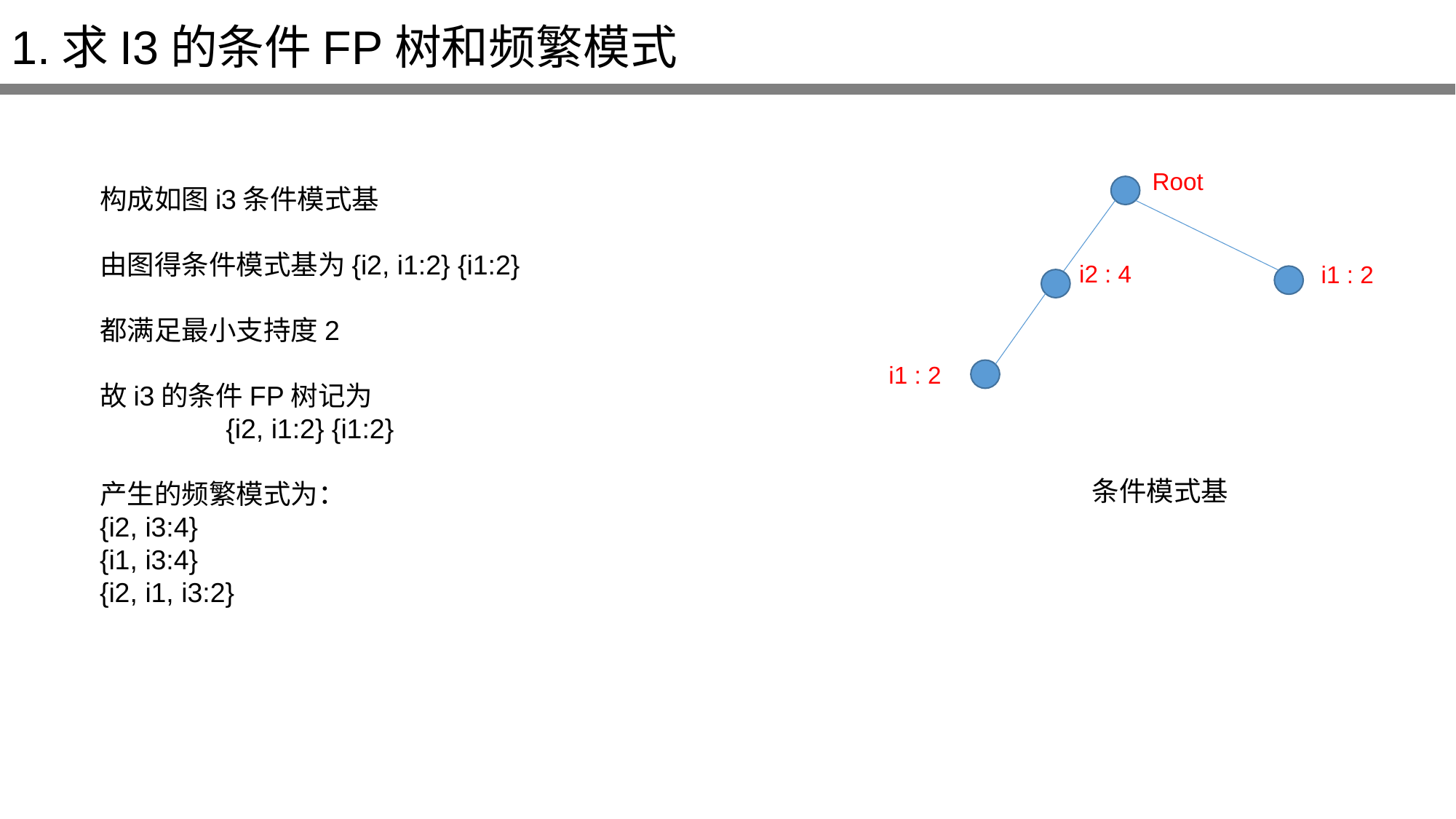

# 1.求I3的条件FP树和频繁模式

Root

i2 : 4
i1 : 2

i1 : 2

构成如图i3条件模式基

由图得条件模式基为{i2, i1:2} {i1:2}

都满足最小支持度2

故i3的条件FP树记为
{i2, i1:2} {i1:2}

产生的频繁模式为：
{i2, i3:4}
{i1, i3:4}
{i2, i1, i3:2}
条件模式基